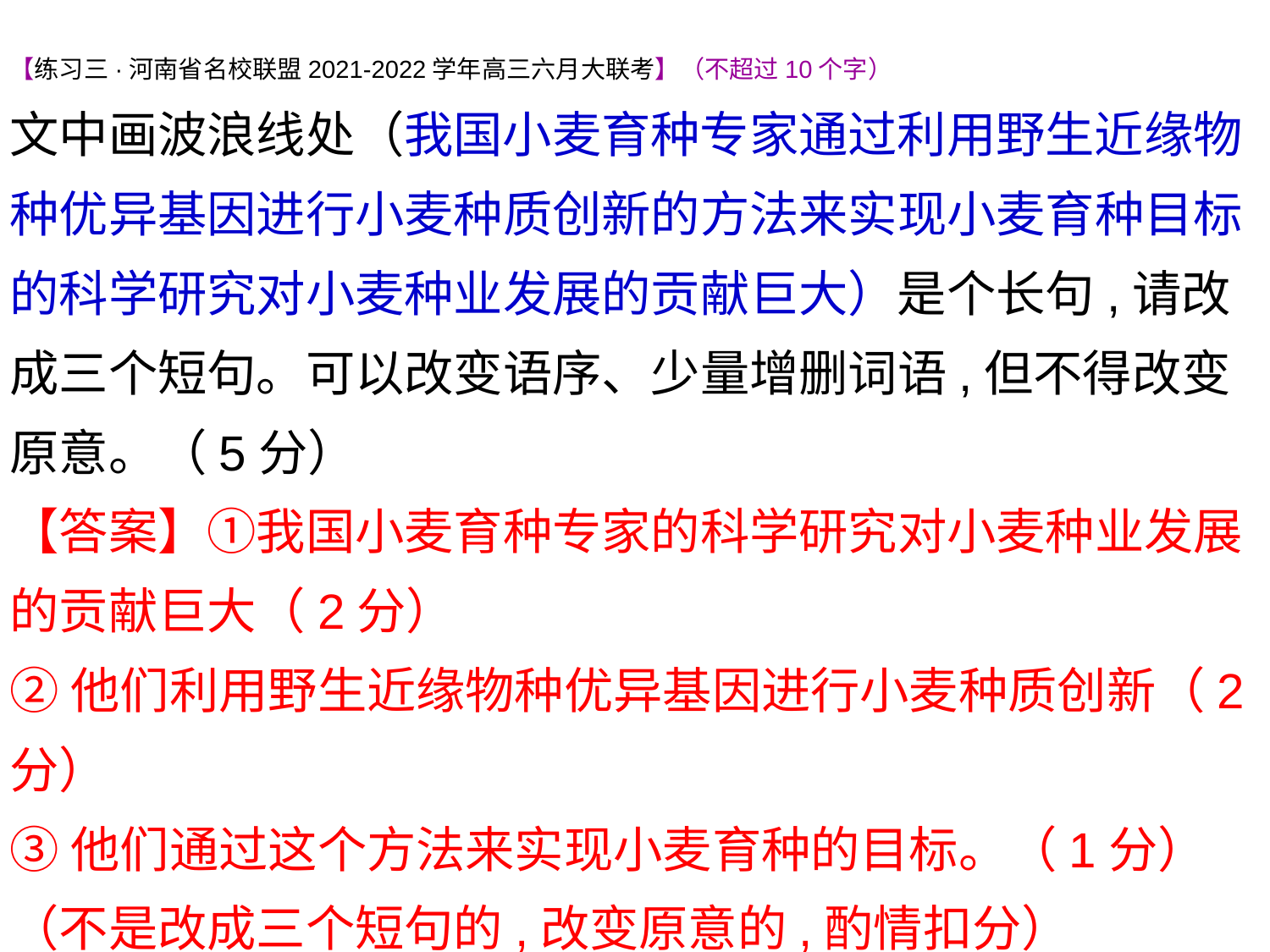

【练习三·河南省名校联盟2021-2022学年高三六月大联考】（不超过10个字）
文中画波浪线处（我国小麦育种专家通过利用野生近缘物种优异基因进行小麦种质创新的方法来实现小麦育种目标的科学研究对小麦种业发展的贡献巨大）是个长句,请改成三个短句。可以改变语序、少量增删词语,但不得改变原意。（5分）
【答案】①我国小麦育种专家的科学研究对小麦种业发展的贡献巨大（2分）
②他们利用野生近缘物种优异基因进行小麦种质创新（2分）
③他们通过这个方法来实现小麦育种的目标。（1分）（不是改成三个短句的,改变原意的,酌情扣分）